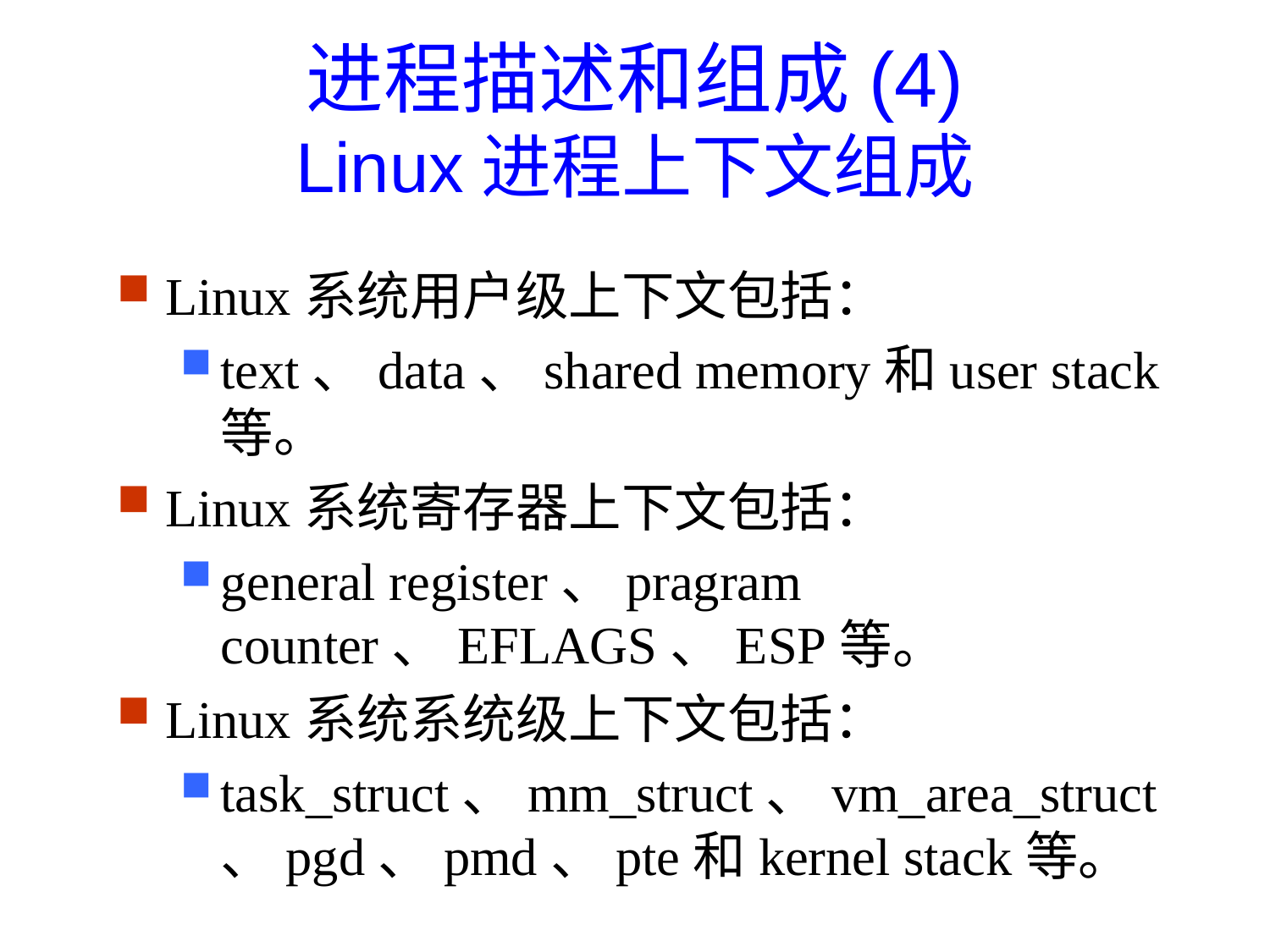

进程描述和组成(4)
Linux进程上下文组成
Linux系统用户级上下文包括：
text、data、shared memory和user stack等。
Linux系统寄存器上下文包括：
general register、pragram counter、EFLAGS、ESP等。
Linux系统系统级上下文包括：
task_struct、mm_struct、vm_area_struct、pgd、pmd、pte和kernel stack等。